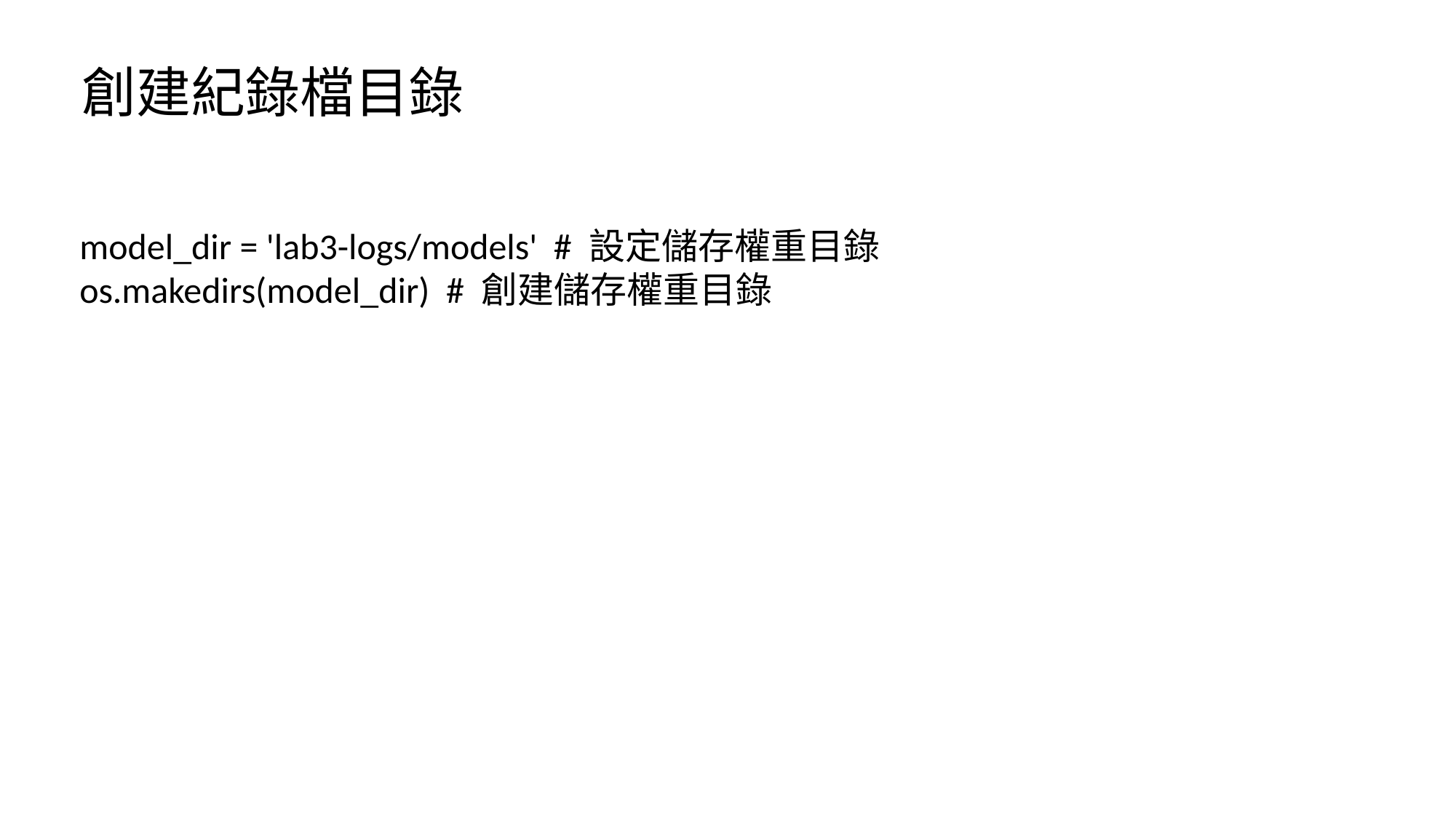

創建紀錄檔目錄
model_dir = 'lab3-logs/models'  # 設定儲存權重目錄
os.makedirs(model_dir)  # 創建儲存權重目錄